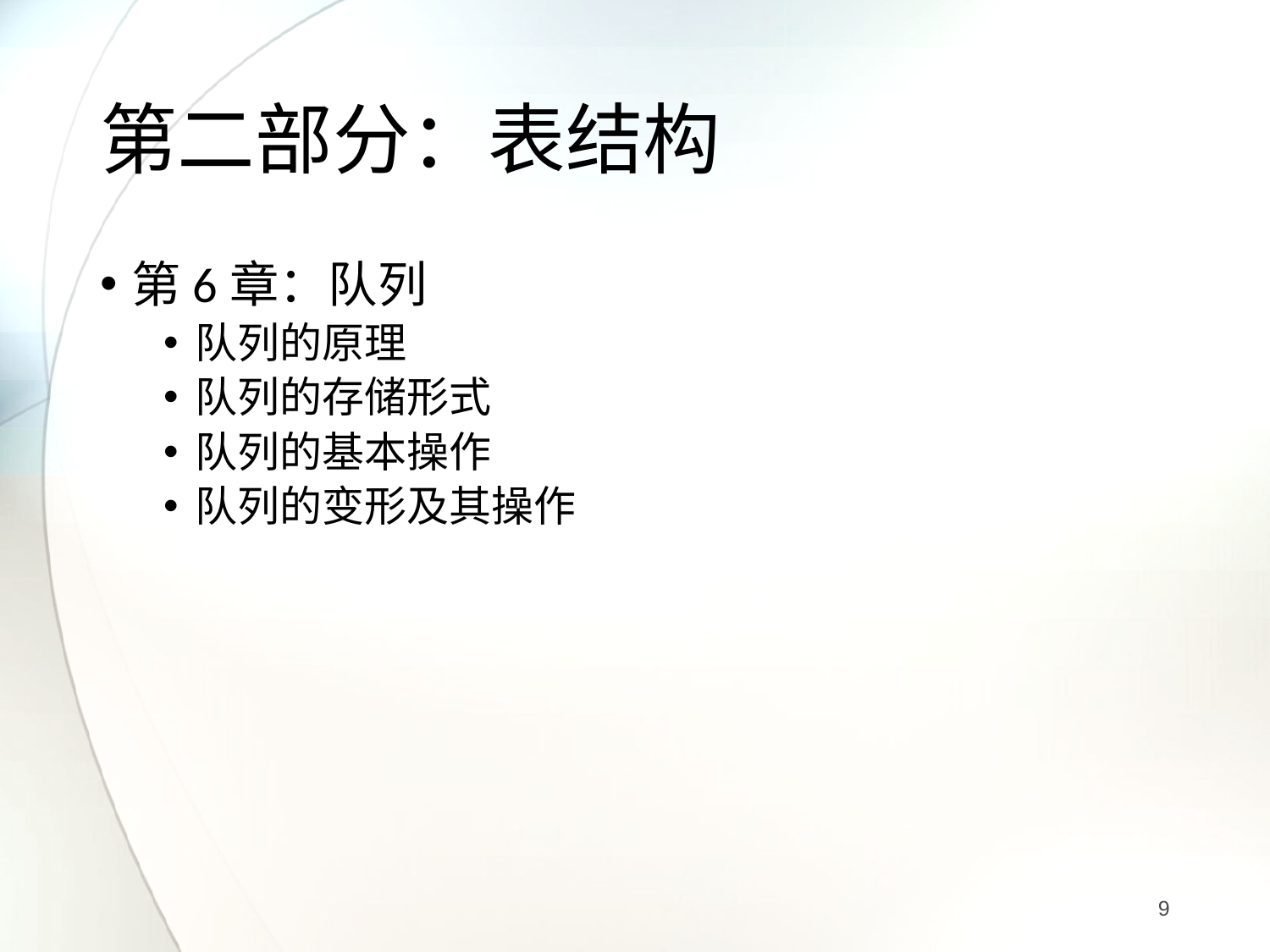

# 第二部分：表结构
第6章：队列
队列的原理
队列的存储形式
队列的基本操作
队列的变形及其操作
9